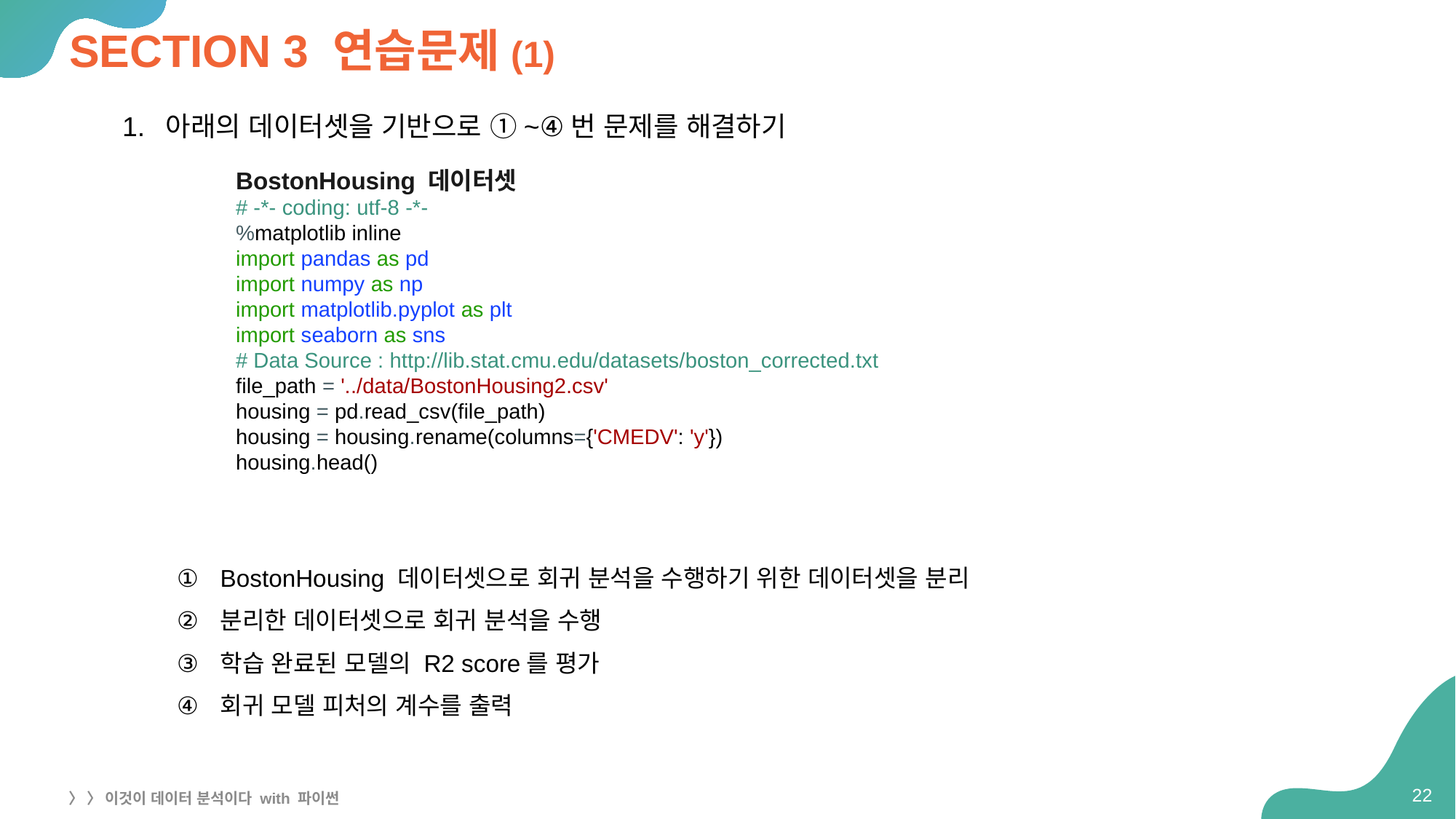

# SECTION 3 연습문제(1)
아래의 데이터셋을 기반으로 ①~④번 문제를 해결하기

BostonHousing 데이터셋으로 회귀 분석을 수행하기 위한 데이터셋을 분리
분리한 데이터셋으로 회귀 분석을 수행
학습 완료된 모델의 R2 score를 평가
회귀 모델 피처의 계수를 출력

BostonHousing 데이터셋
# -*- coding: utf-8 -*-
%matplotlib inline
import pandas as pd
import numpy as np
import matplotlib.pyplot as plt
import seaborn as sns
# Data Source : http://lib.stat.cmu.edu/datasets/boston_corrected.txt
file_path = '../data/BostonHousing2.csv'
housing = pd.read_csv(file_path)
housing = housing.rename(columns={'CMEDV': 'y'})
housing.head()
22
〉 〉 이것이 데이터 분석이다 with 파이썬